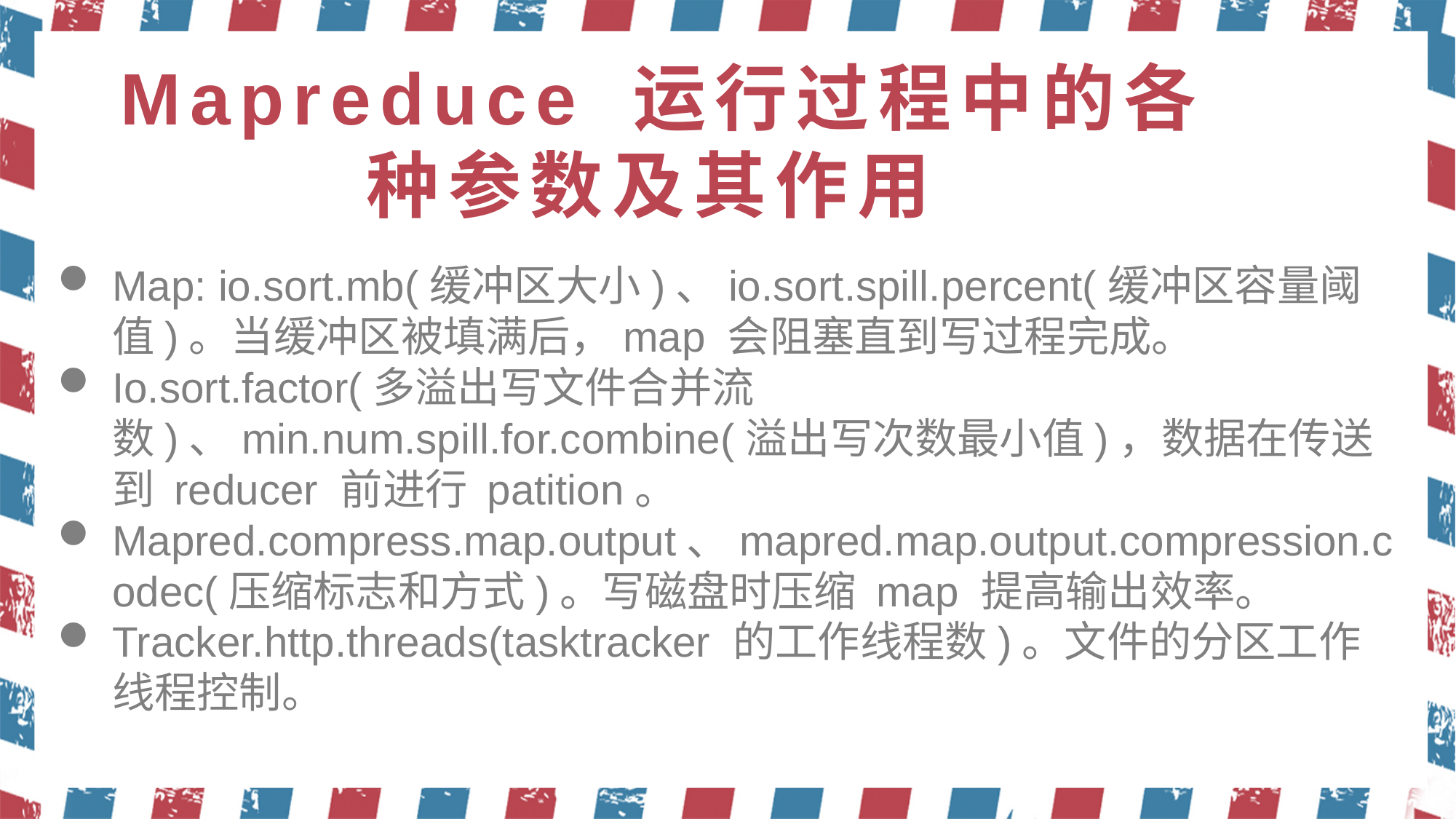

Mapreduce 运行过程中的各种参数及其作用
Map: io.sort.mb(缓冲区大小)、io.sort.spill.percent(缓冲区容量阈值)。当缓冲区被填满后，map 会阻塞直到写过程完成。
Io.sort.factor(多溢出写文件合并流数)、min.num.spill.for.combine(溢出写次数最小值)，数据在传送到 reducer 前进行 patition。
Mapred.compress.map.output、mapred.map.output.compression.codec(压缩标志和方式)。写磁盘时压缩 map 提高输出效率。
Tracker.http.threads(tasktracker 的工作线程数)。文件的分区工作线程控制。